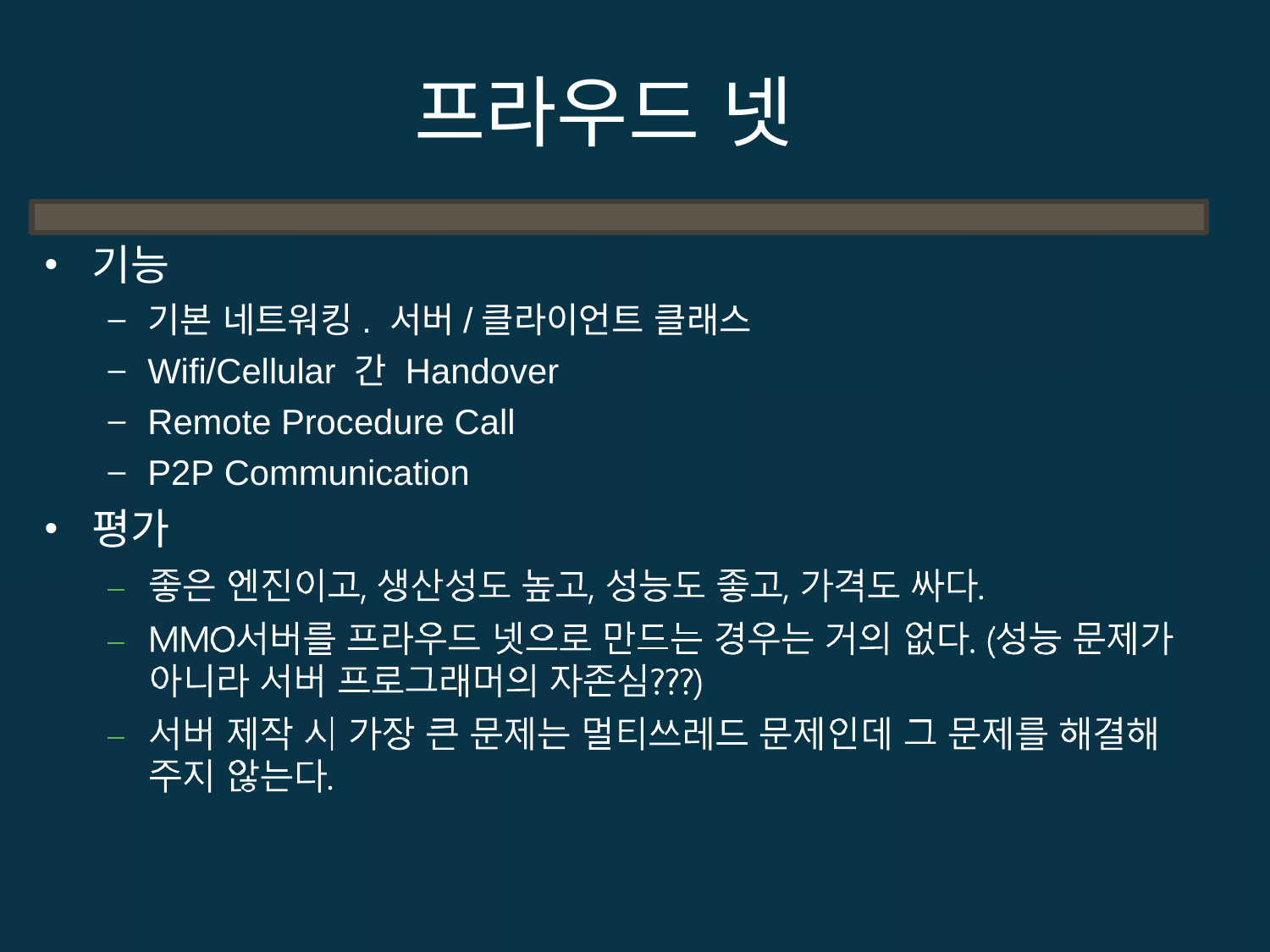

# 프라우드 넷

기능
기본 네트워킹. 서버/클라이언트 클래스
Wifi/Cellular 간 Handover
Remote Procedure Call
P2P Communication
평가